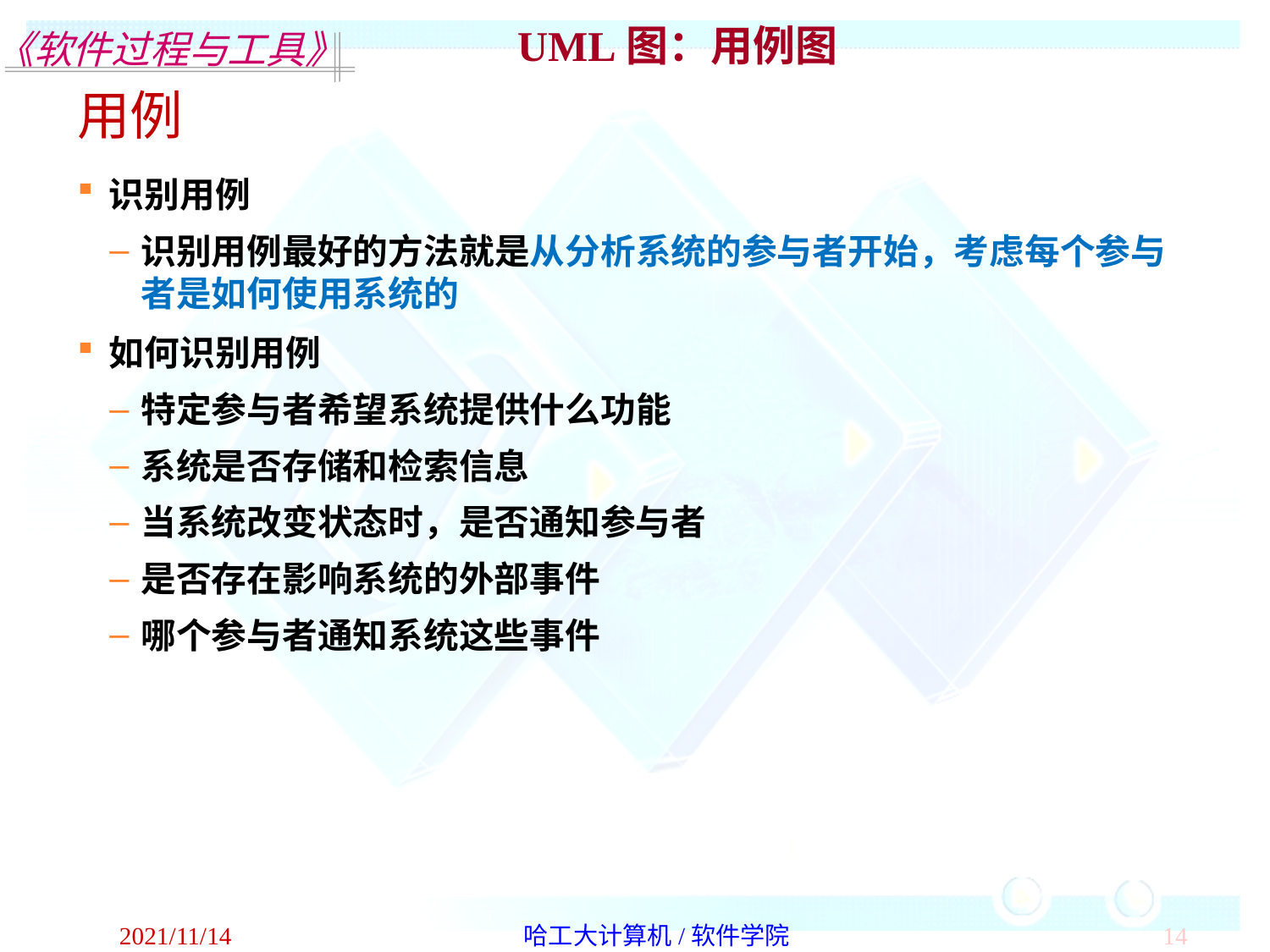

UML图：用例图
用例
识别用例
识别用例最好的方法就是从分析系统的参与者开始，考虑每个参与者是如何使用系统的
如何识别用例
特定参与者希望系统提供什么功能
系统是否存储和检索信息
当系统改变状态时，是否通知参与者
是否存在影响系统的外部事件
哪个参与者通知系统这些事件